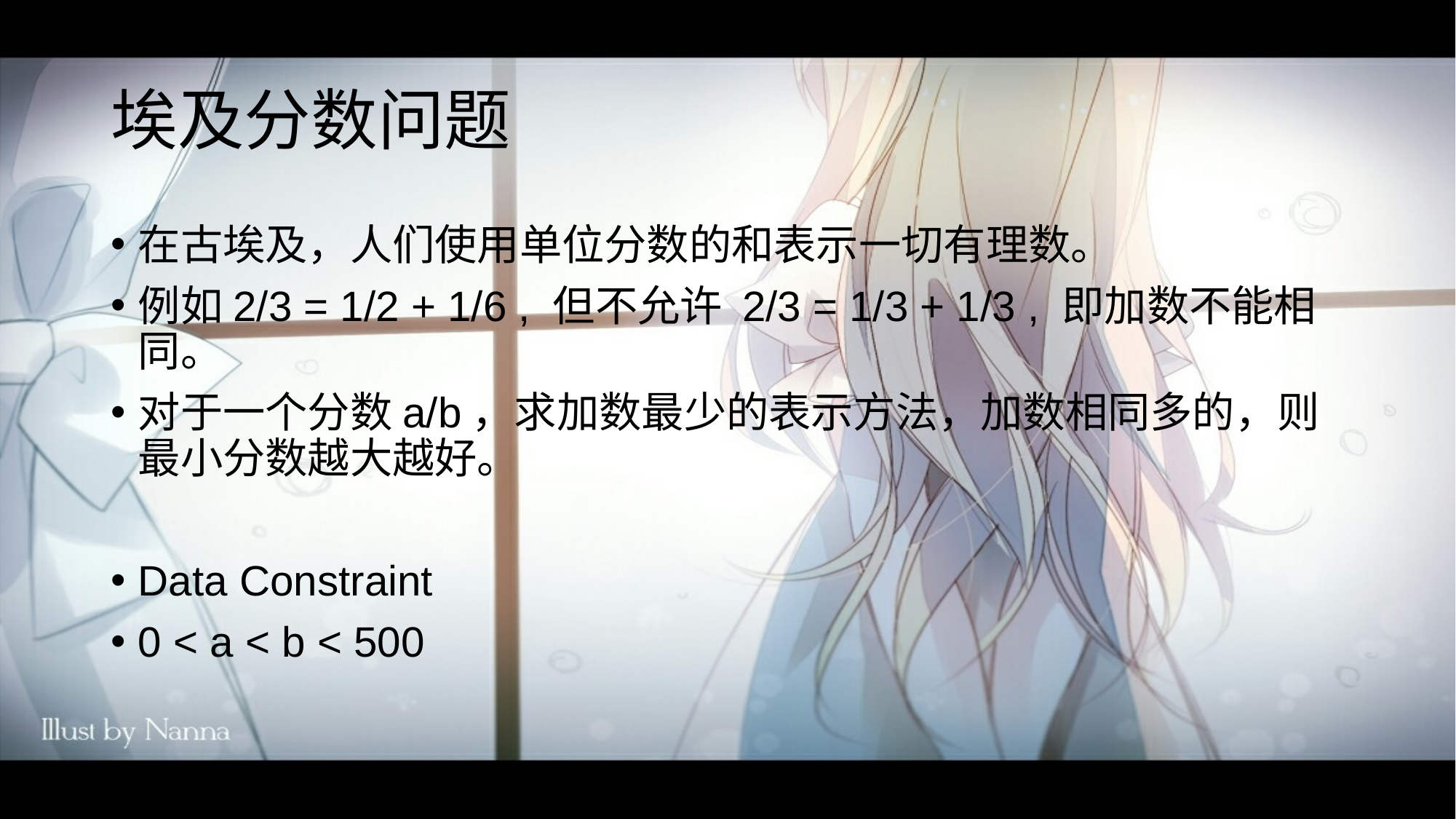

# 埃及分数问题
在古埃及，人们使用单位分数的和表示一切有理数。
例如2/3 = 1/2 + 1/6 , 但不允许 2/3 = 1/3 + 1/3 , 即加数不能相同。
对于一个分数a/b，求加数最少的表示方法，加数相同多的，则最小分数越大越好。

Data Constraint
0 < a < b < 500